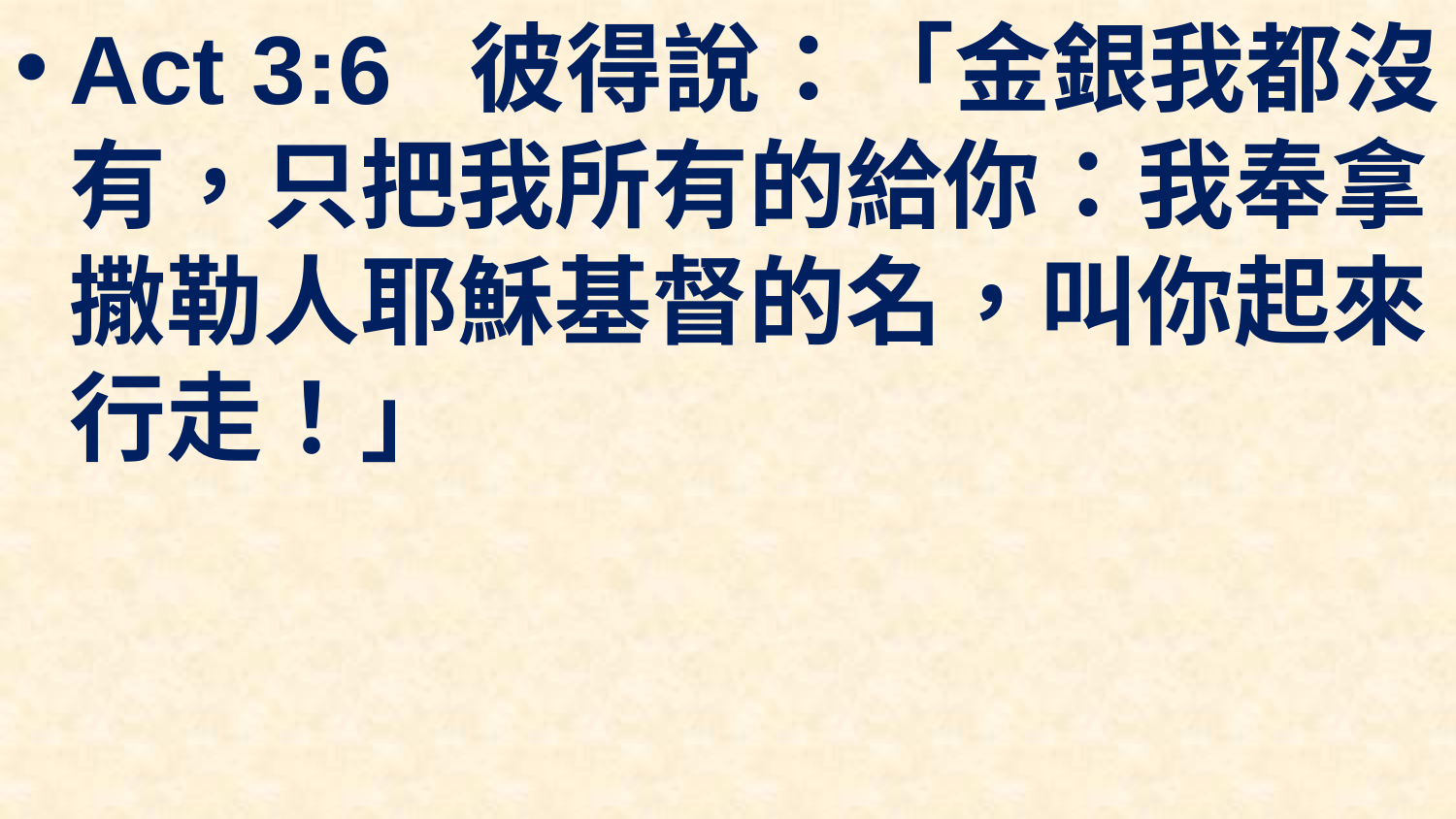

Act 3:6  彼得說：「金銀我都沒有，只把我所有的給你：我奉拿撒勒人耶穌基督的名，叫你起來行走！」